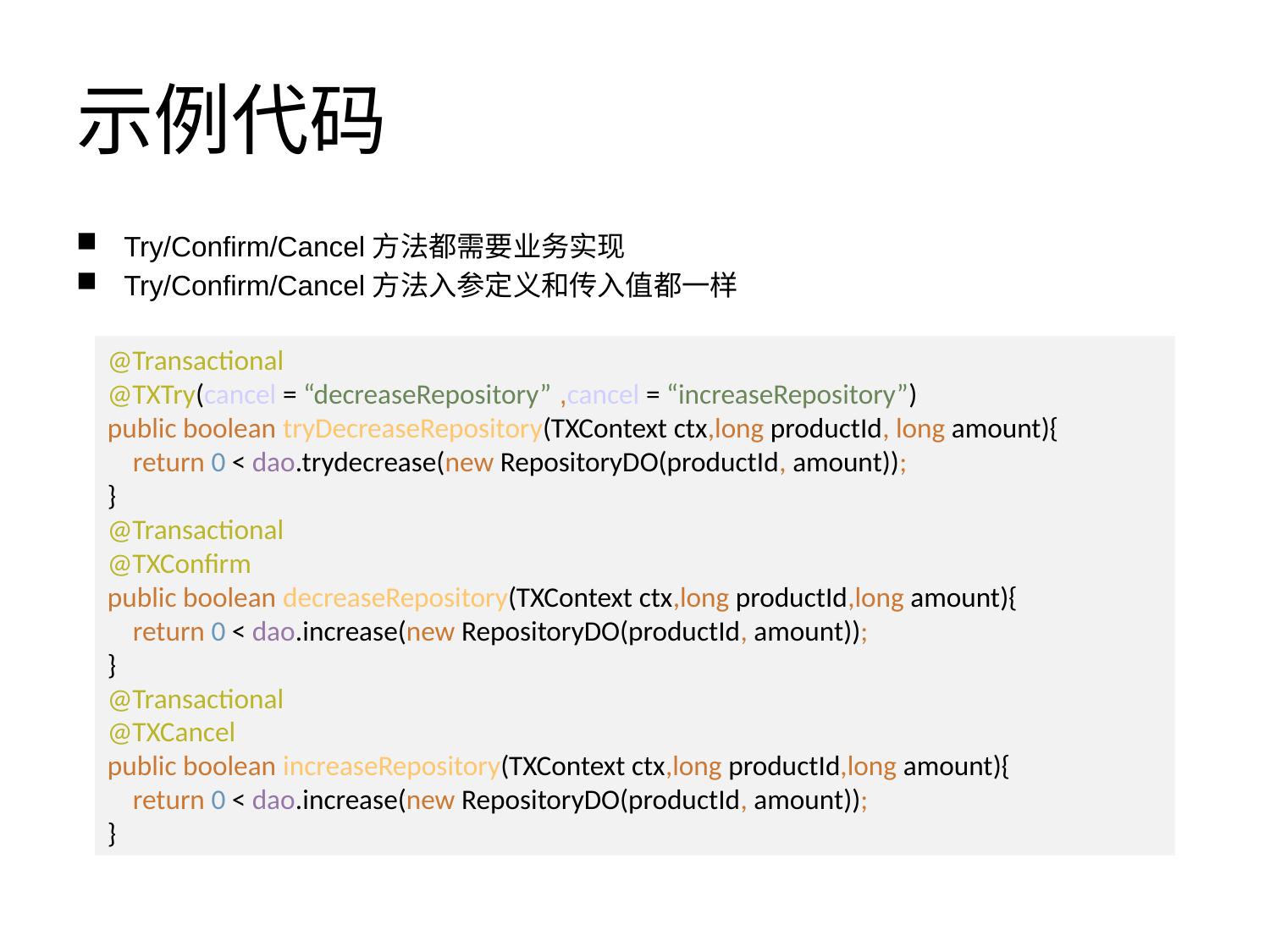

# 示例代码
Try/Confirm/Cancel方法都需要业务实现
Try/Confirm/Cancel方法入参定义和传入值都一样
@Transactional
@TXTry(cancel = “decreaseRepository” ,cancel = “increaseRepository”)
public boolean tryDecreaseRepository(TXContext ctx,long productId, long amount){
    return 0 < dao.trydecrease(new RepositoryDO(productId, amount));
}
@Transactional
@TXConfirm
public boolean decreaseRepository(TXContext ctx,long productId,long amount){
    return 0 < dao.increase(new RepositoryDO(productId, amount));
}
@Transactional
@TXCancel
public boolean increaseRepository(TXContext ctx,long productId,long amount){
    return 0 < dao.increase(new RepositoryDO(productId, amount));
}